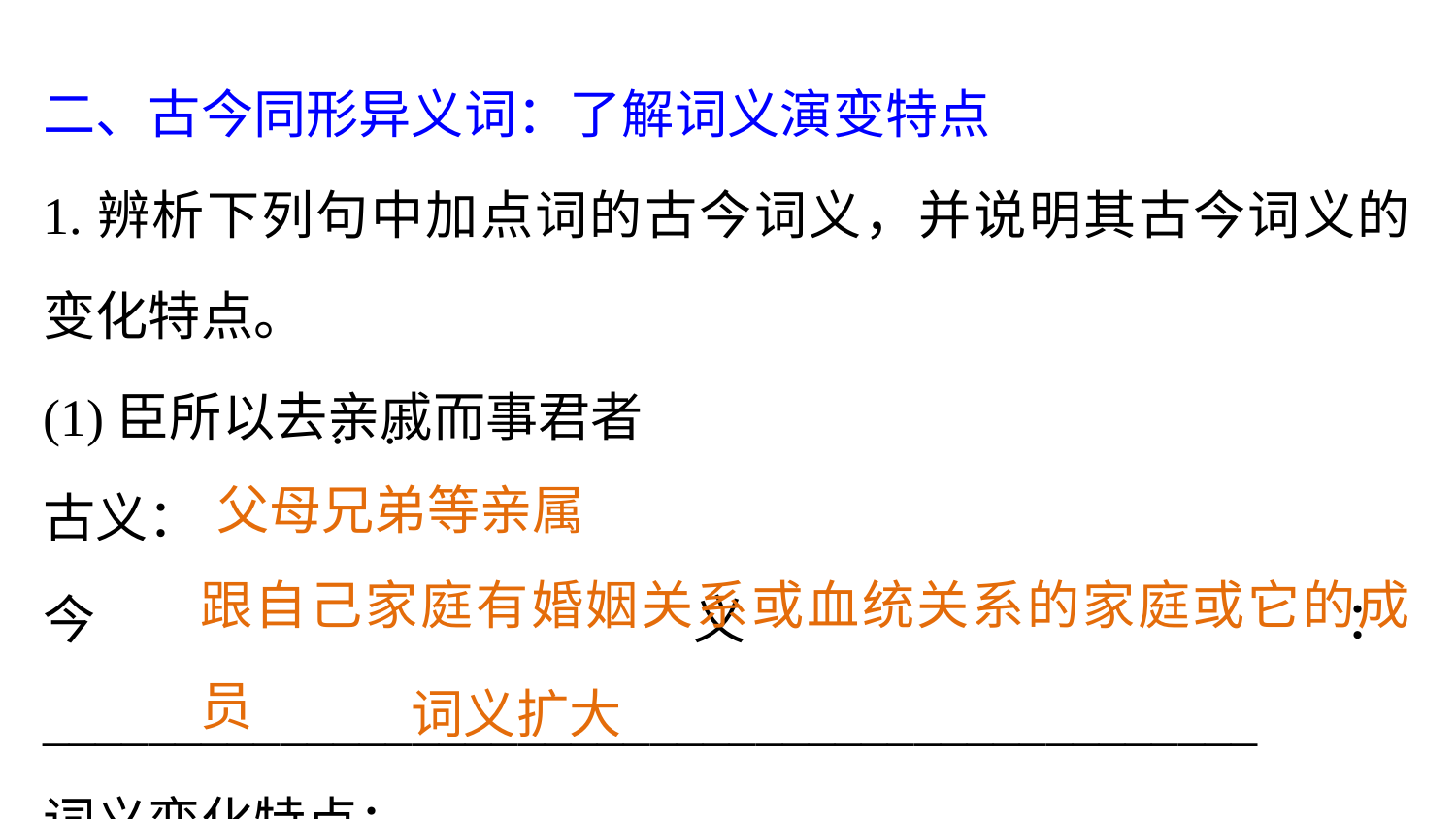

二、古今同形异义词：了解词义演变特点
1.辨析下列句中加点词的古今词义，并说明其古今词义的变化特点。
(1)臣所以去亲戚而事君者
古义：
今义：______________________________________________
词义变化特点：
.   .
父母兄弟等亲属
跟自己家庭有婚姻关系或血统关系的家庭或它的成员
词义扩大